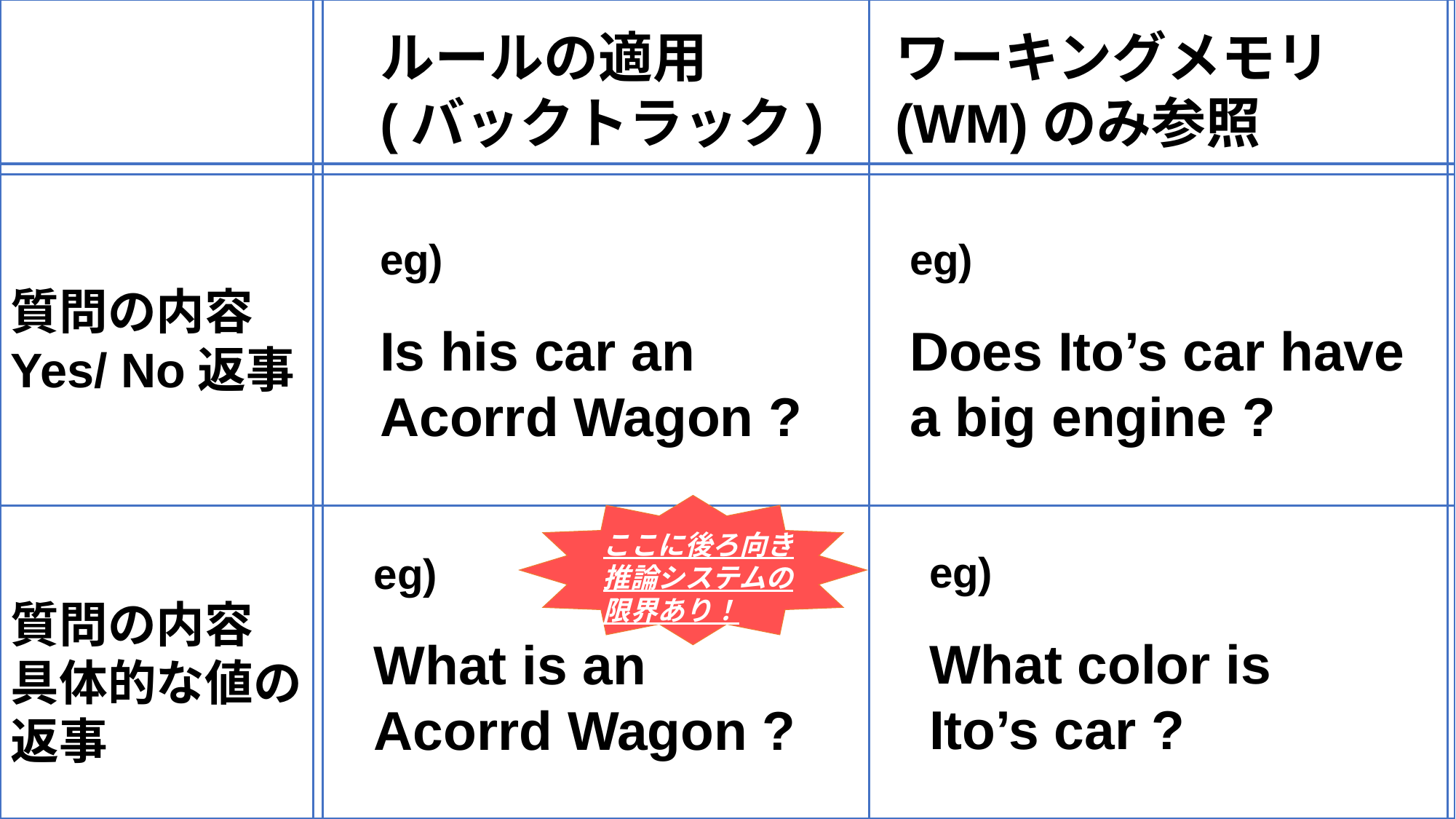

ルールの適用(バックトラック)
ワーキングメモリ(WM)のみ参照
eg)

Is his car an Acorrd Wagon ?
eg)

Does Ito’s car have a big engine ?
質問の内容
Yes/ No返事

ここに後ろ向き推論システムの限界あり！
eg)

What color is Ito’s car ?
eg)

What is an Acorrd Wagon ?
質問の内容
具体的な値の返事